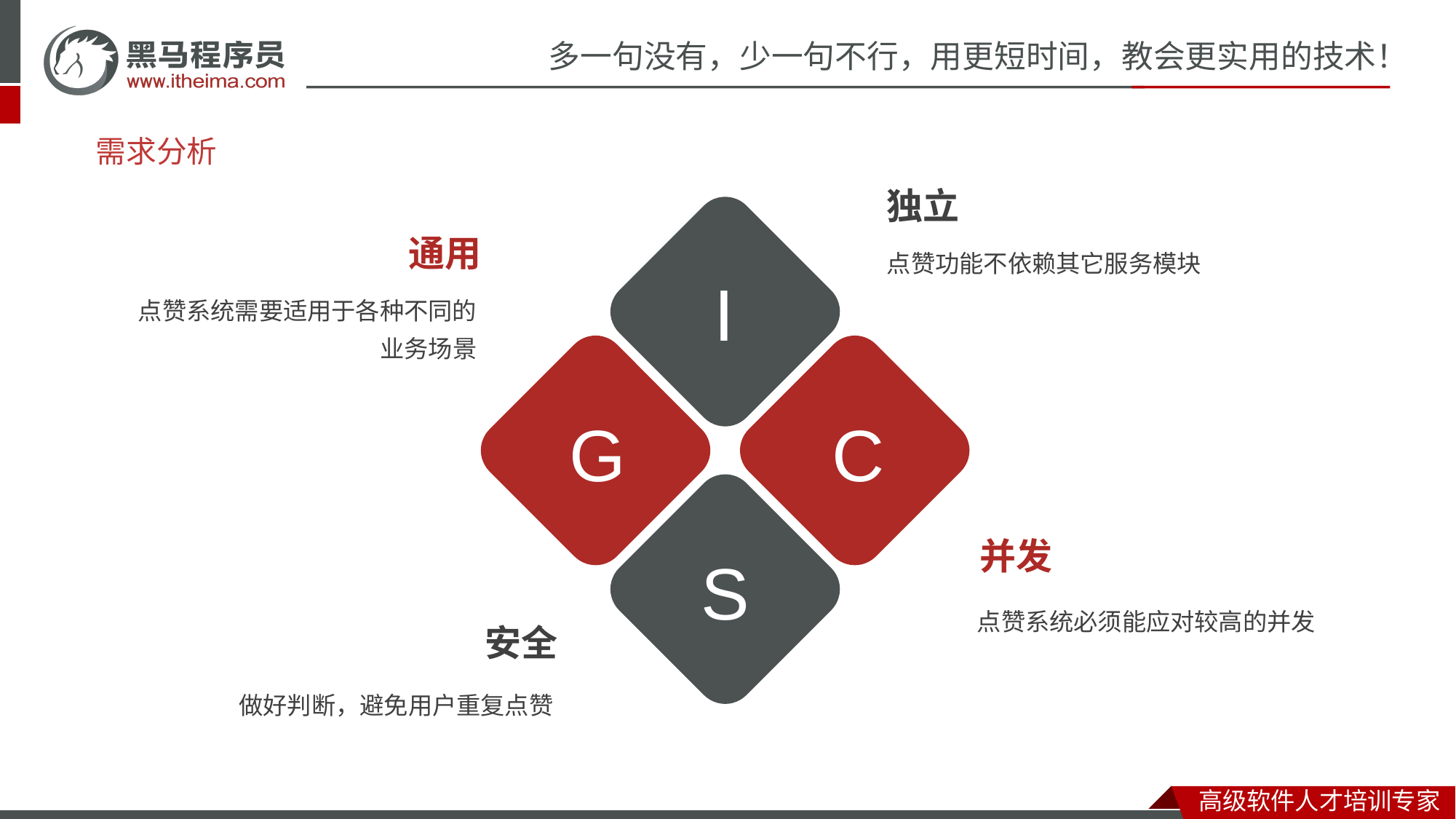

# 需求分析
独立

I
通用
点赞功能不依赖其它服务模块

点赞系统需要适用于各种不同的业务场景

C

G

S

并发
点赞系统必须能应对较高的并发
安全

做好判断，避免用户重复点赞